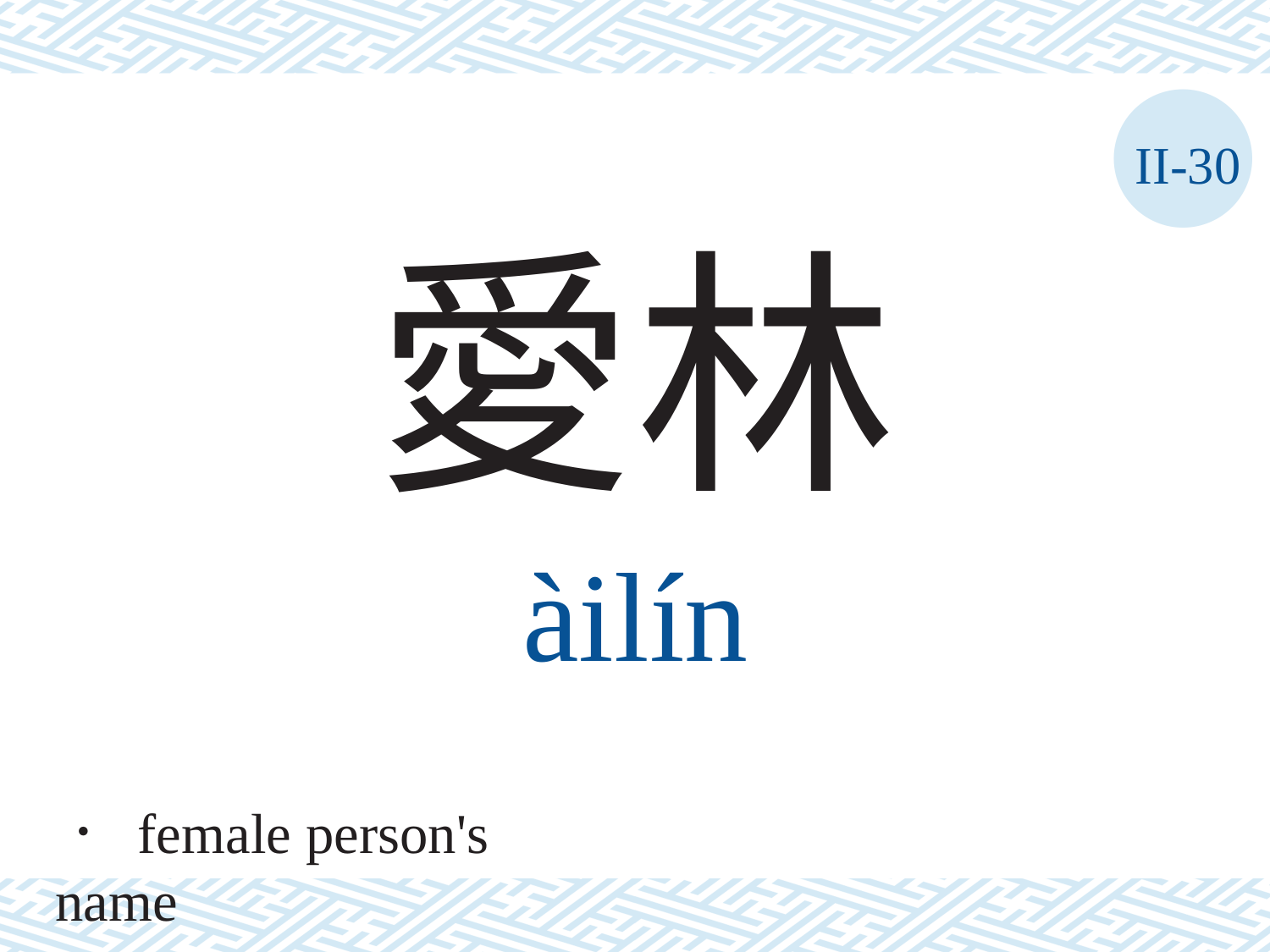

II-30
愛林
àilín
． female person's name